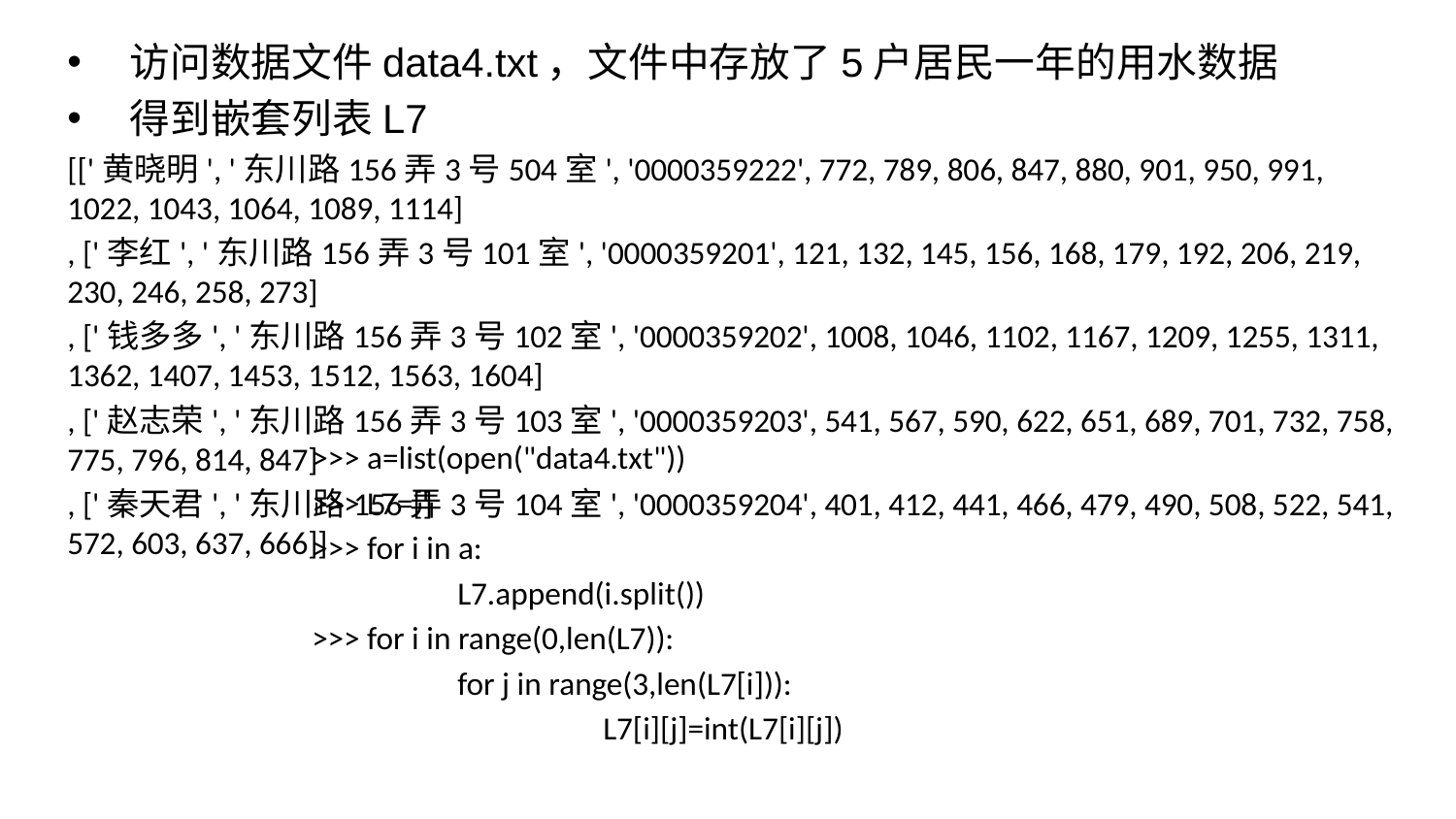

访问数据文件data4.txt，文件中存放了5户居民一年的用水数据
得到嵌套列表L7
[['黄晓明', '东川路156弄3号504室', '0000359222', 772, 789, 806, 847, 880, 901, 950, 991, 1022, 1043, 1064, 1089, 1114]
, ['李红', '东川路156弄3号101室', '0000359201', 121, 132, 145, 156, 168, 179, 192, 206, 219, 230, 246, 258, 273]
, ['钱多多', '东川路156弄3号102室', '0000359202', 1008, 1046, 1102, 1167, 1209, 1255, 1311, 1362, 1407, 1453, 1512, 1563, 1604]
, ['赵志荣', '东川路156弄3号103室', '0000359203', 541, 567, 590, 622, 651, 689, 701, 732, 758, 775, 796, 814, 847]
, ['秦天君', '东川路156弄3号104室', '0000359204', 401, 412, 441, 466, 479, 490, 508, 522, 541, 572, 603, 637, 666]]
>>> a=list(open("data4.txt"))
>>> L7=[]
>>> for i in a:
	L7.append(i.split())
>>> for i in range(0,len(L7)):
	for j in range(3,len(L7[i])):
		L7[i][j]=int(L7[i][j])